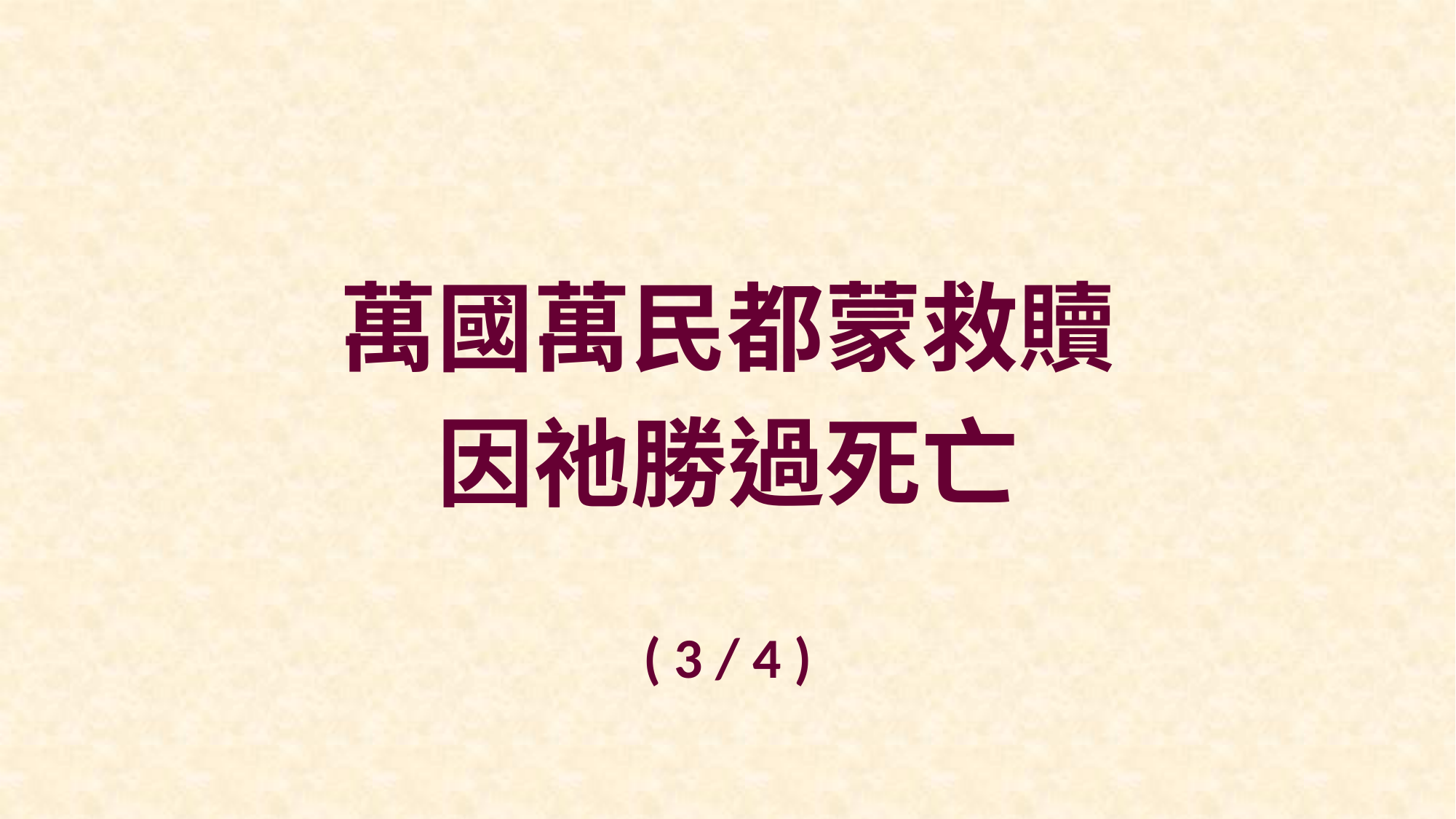

萬國萬民都蒙救贖
因祂勝過死亡
( 3 / 4 )